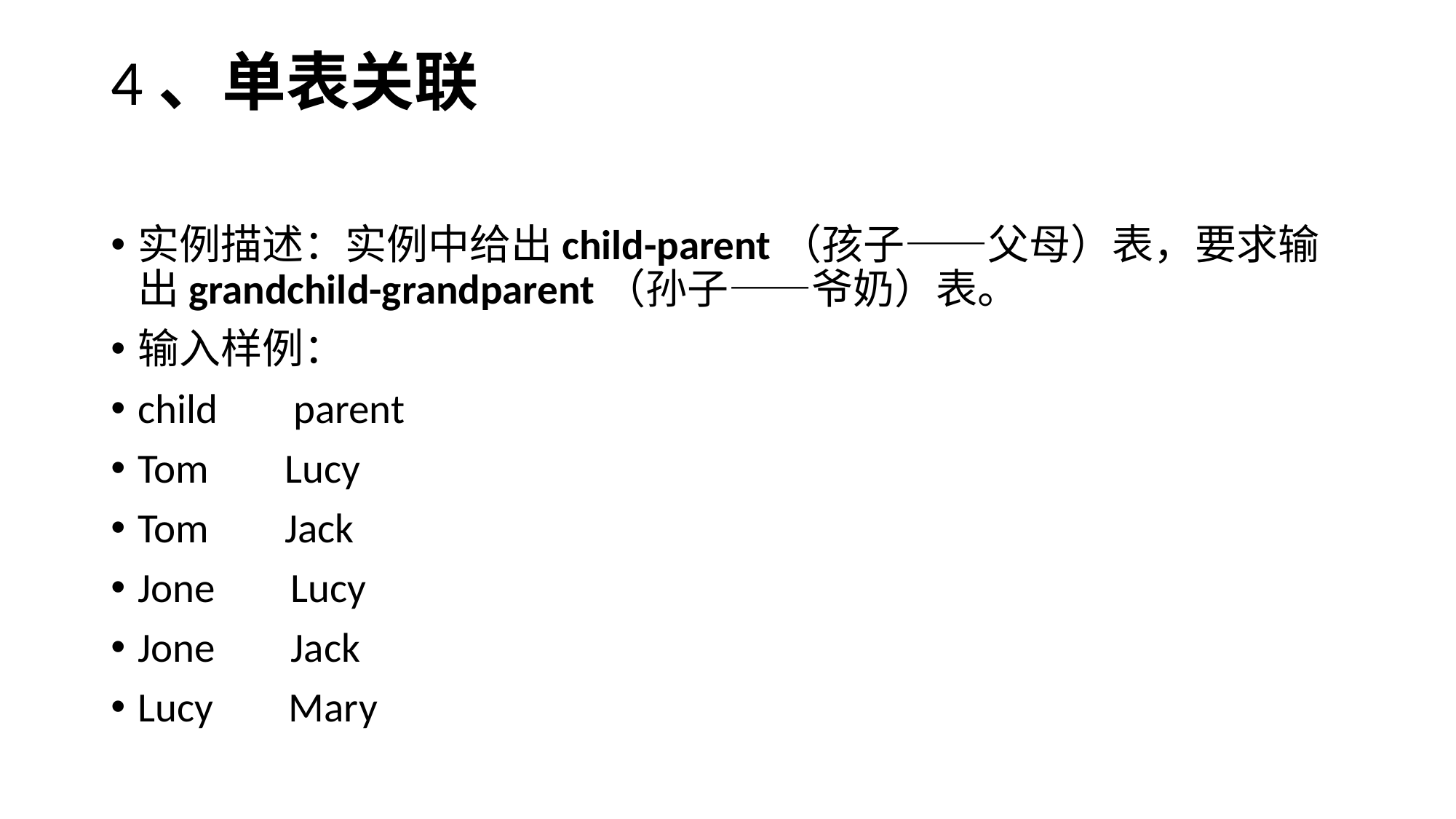

# 4、单表关联
实例描述：实例中给出child-parent（孩子——父母）表，要求输出grandchild-grandparent（孙子——爷奶）表。
输入样例：
child        parent
Tom        Lucy
Tom        Jack
Jone        Lucy
Jone        Jack
Lucy        Mary